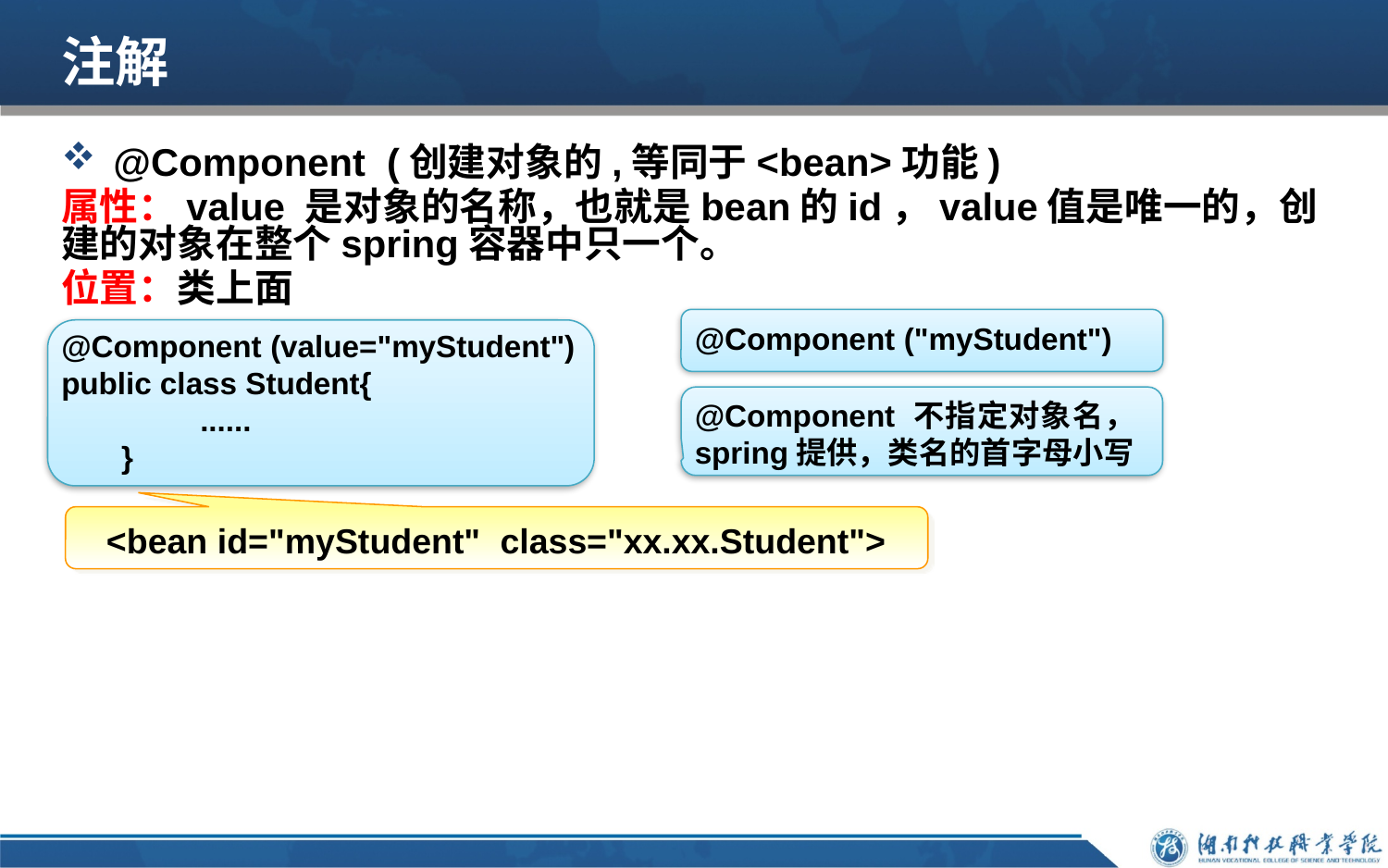

# 注解
@Component  (创建对象的,等同于<bean>功能)
属性：value 是对象的名称，也就是bean的id，value值是唯一的，创建的对象在整个spring容器中只一个。
位置：类上面

@Component ("myStudent")

@Component (value="myStudent")
public class Student{
	......
       }

@Component 不指定对象名，spring提供，类名的首字母小写

<bean id="myStudent"  class="xx.xx.Student">